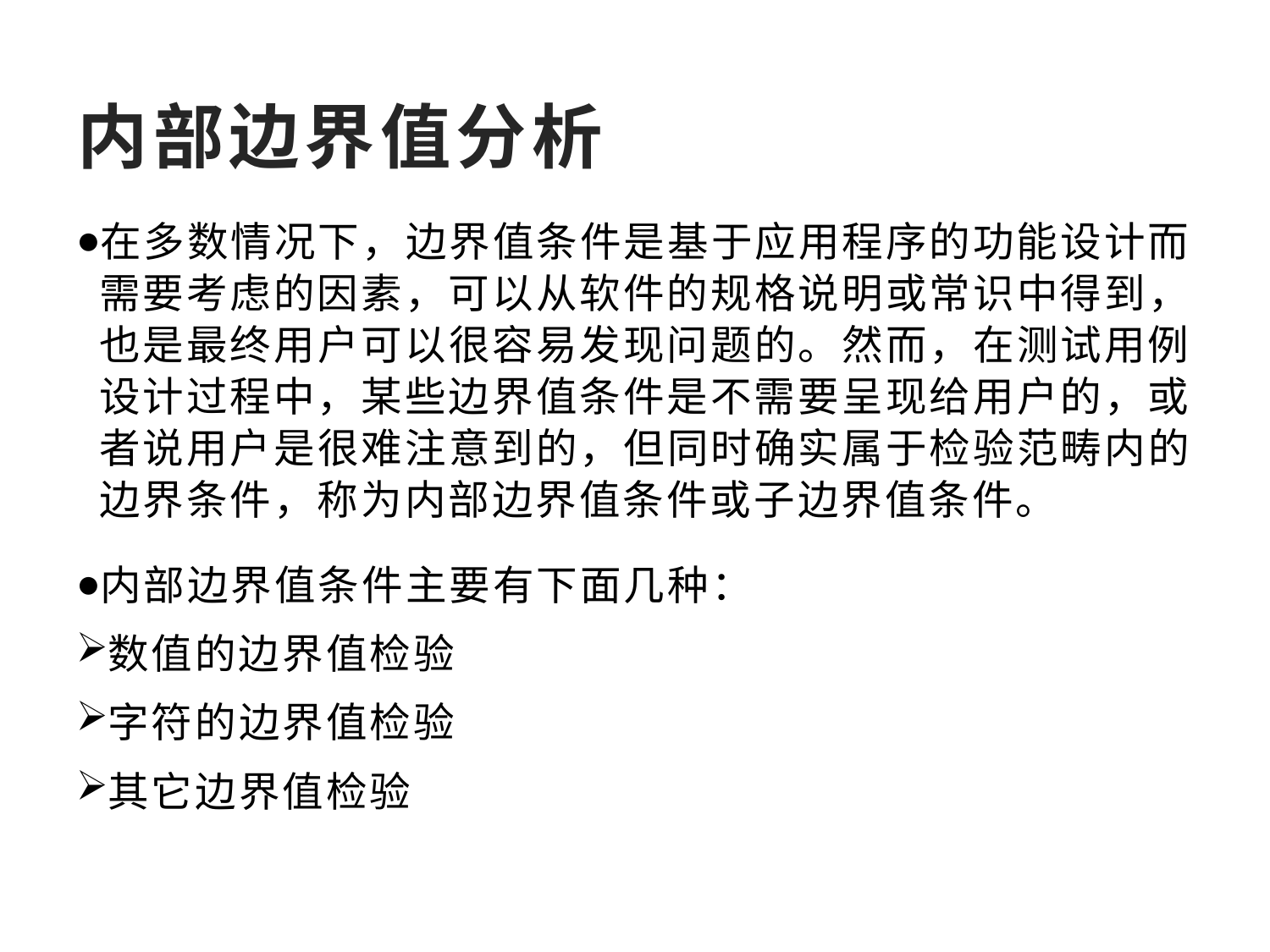

# 内部边界值分析
在多数情况下，边界值条件是基于应用程序的功能设计而需要考虑的因素，可以从软件的规格说明或常识中得到，也是最终用户可以很容易发现问题的。然而，在测试用例设计过程中，某些边界值条件是不需要呈现给用户的，或者说用户是很难注意到的，但同时确实属于检验范畴内的边界条件，称为内部边界值条件或子边界值条件。
内部边界值条件主要有下面几种：
数值的边界值检验
字符的边界值检验
其它边界值检验